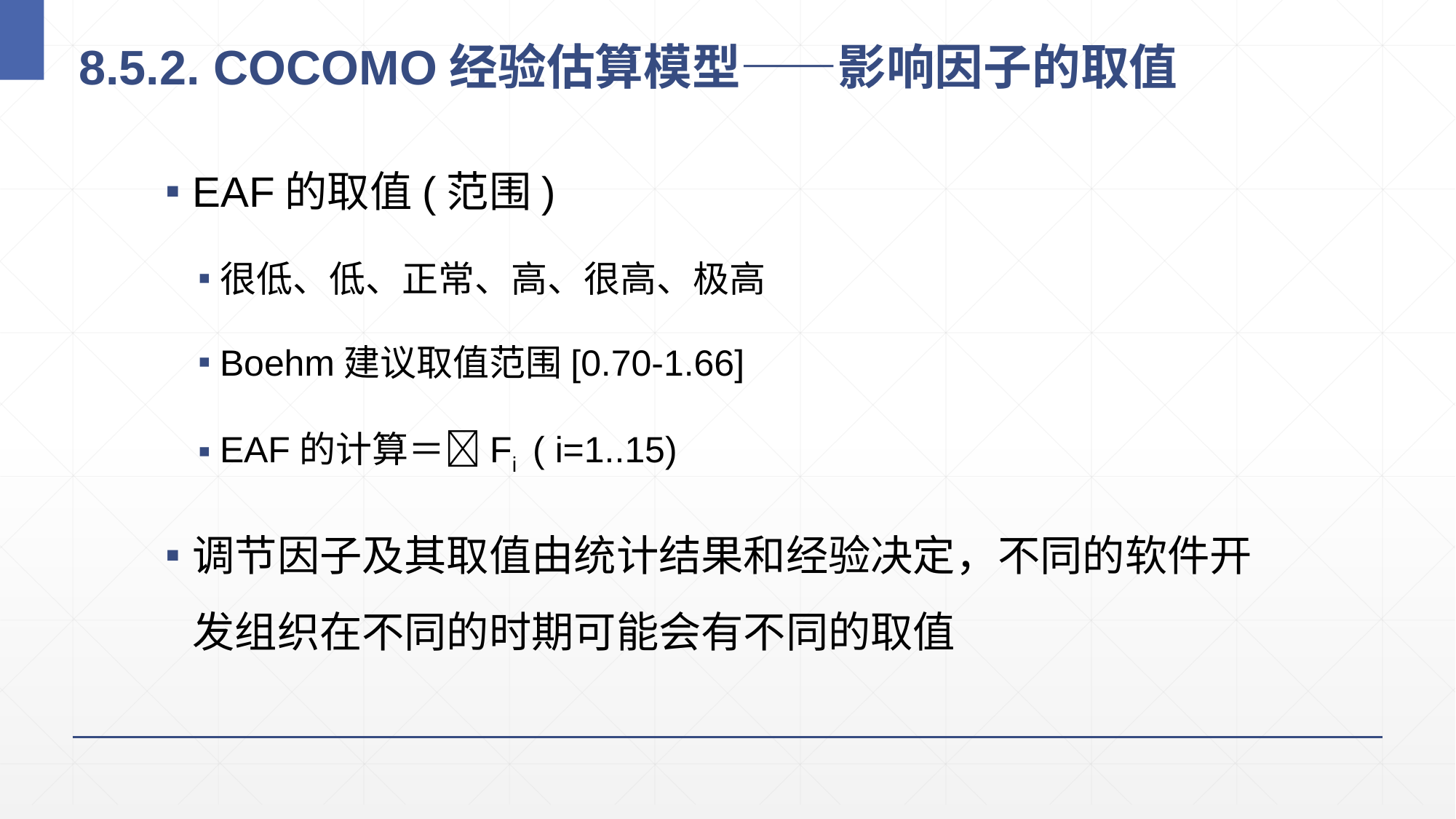

# 8.5.2. COCOMO经验估算模型——影响因子的取值
EAF的取值(范围)
很低、低、正常、高、很高、极高
Boehm建议取值范围[0.70-1.66]
EAF的计算＝∏Fi  ( i=1..15)
调节因子及其取值由统计结果和经验决定，不同的软件开发组织在不同的时期可能会有不同的取值